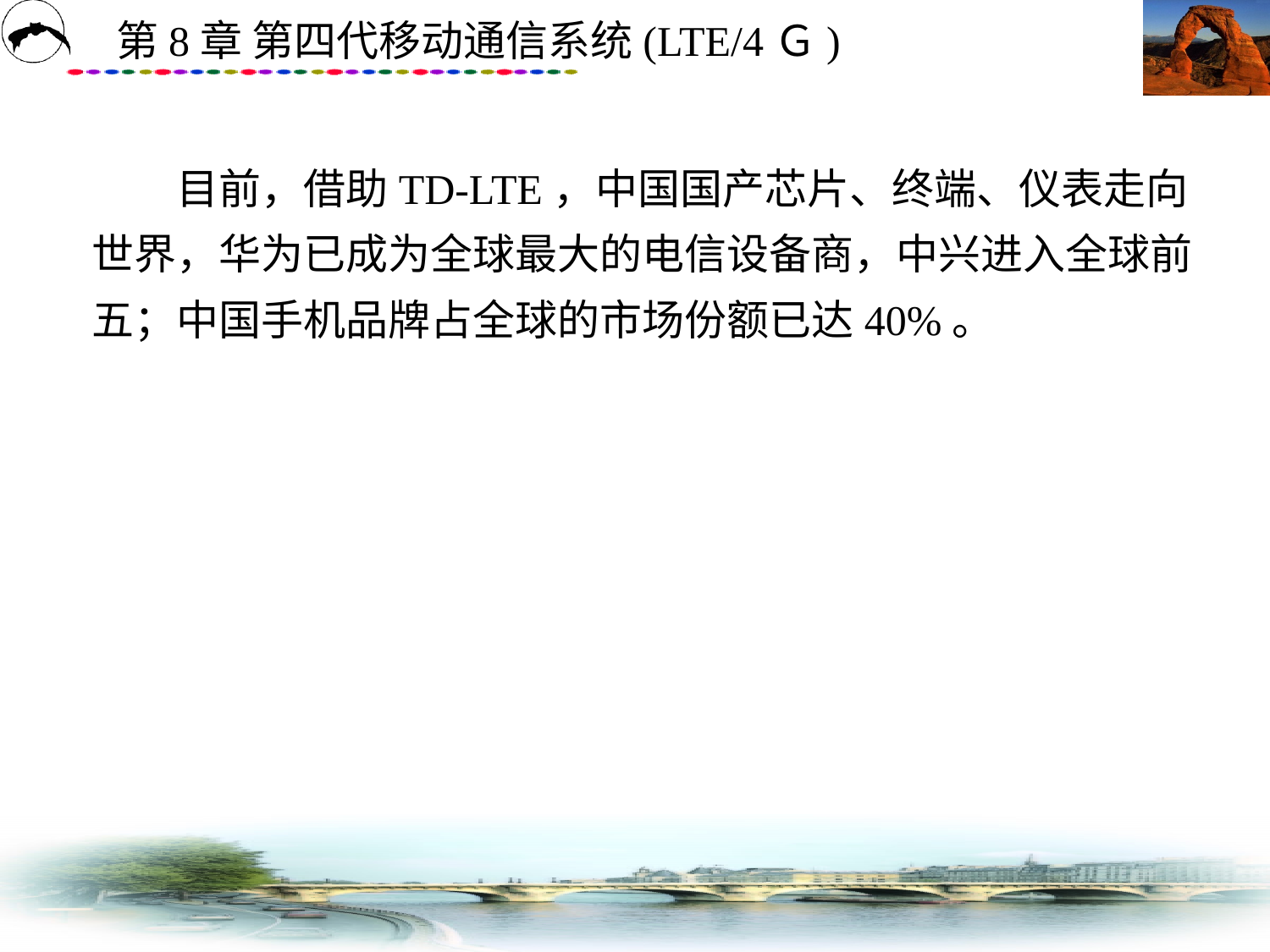

# 目前，借助TD-LTE，中国国产芯片、终端、仪表走向世界，华为已成为全球最大的电信设备商，中兴进入全球前五；中国手机品牌占全球的市场份额已达40%。